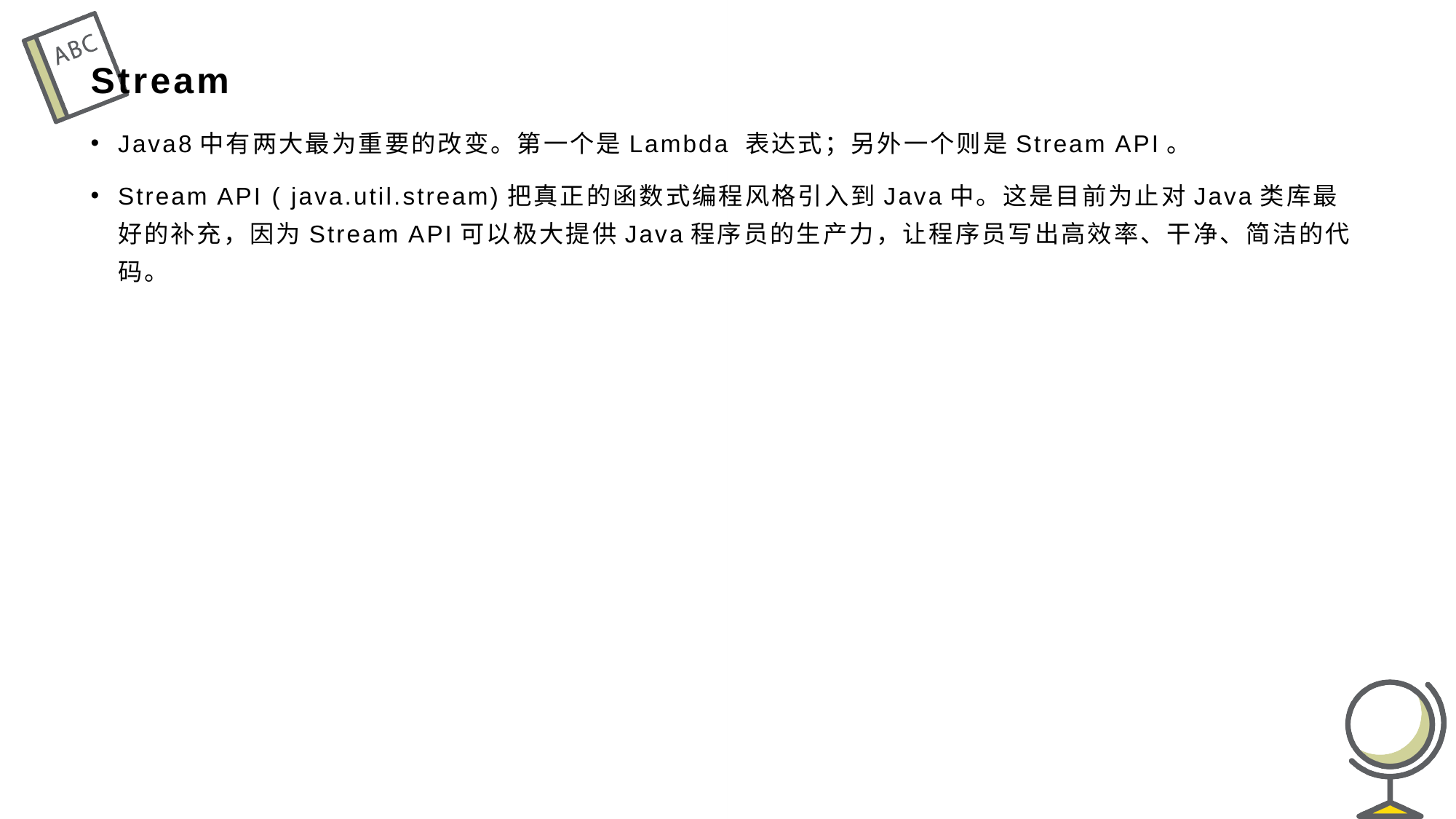

# Stream
Java8中有两大最为重要的改变。第一个是Lambda 表达式；另外一个则是Stream API。
Stream API ( java.util.stream)把真正的函数式编程风格引入到Java中。这是目前为止对Java类库最好的补充，因为Stream API可以极大提供Java程序员的生产力，让程序员写出高效率、干净、简洁的代码。